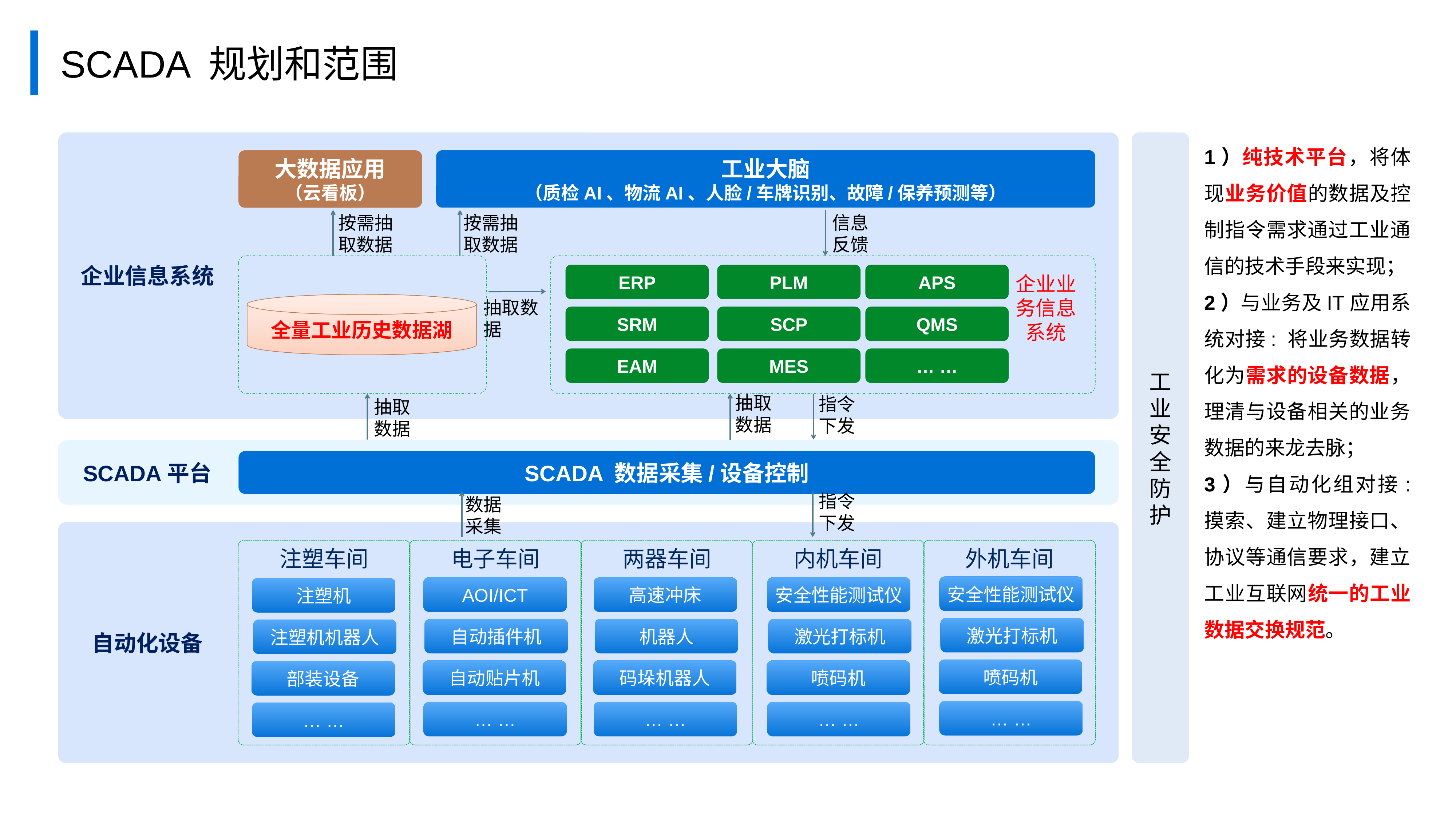

SCADA 规划和范围
1）纯技术平台，将体现业务价值的数据及控制指令需求通过工业通信的技术手段来实现；
2）与业务及IT应用系统对接: 将业务数据转化为需求的设备数据，理清与设备相关的业务数据的来龙去脉；
3）与自动化组对接: 摸索、建立物理接口、协议等通信要求，建立工业互联网统一的工业数据交换规范。

工业安全防护
工业大脑
（质检AI、物流AI、人脸/车牌识别、故障/保养预测等）
大数据应用
（云看板）
信息
反馈
按需抽
取数据
按需抽
取数据
企业信息系统

ERP
PLM
APS
企业业务信息系统
抽取数据
全量工业历史数据湖
SRM
SCP
QMS
EAM
MES
… …
抽取
数据
指令
下发
抽取
数据

SCADA平台
SCADA 数据采集/设备控制
指令
下发
数据
采集

注塑车间
电子车间
两器车间
内机车间
外机车间
安全性能测试仪
AOI/ICT
高速冲床
安全性能测试仪
注塑机
激光打标机
自动化设备
自动插件机
机器人
激光打标机
注塑机机器人
喷码机
自动贴片机
码垛机器人
喷码机
部装设备
… …
… …
… …
… …
… …